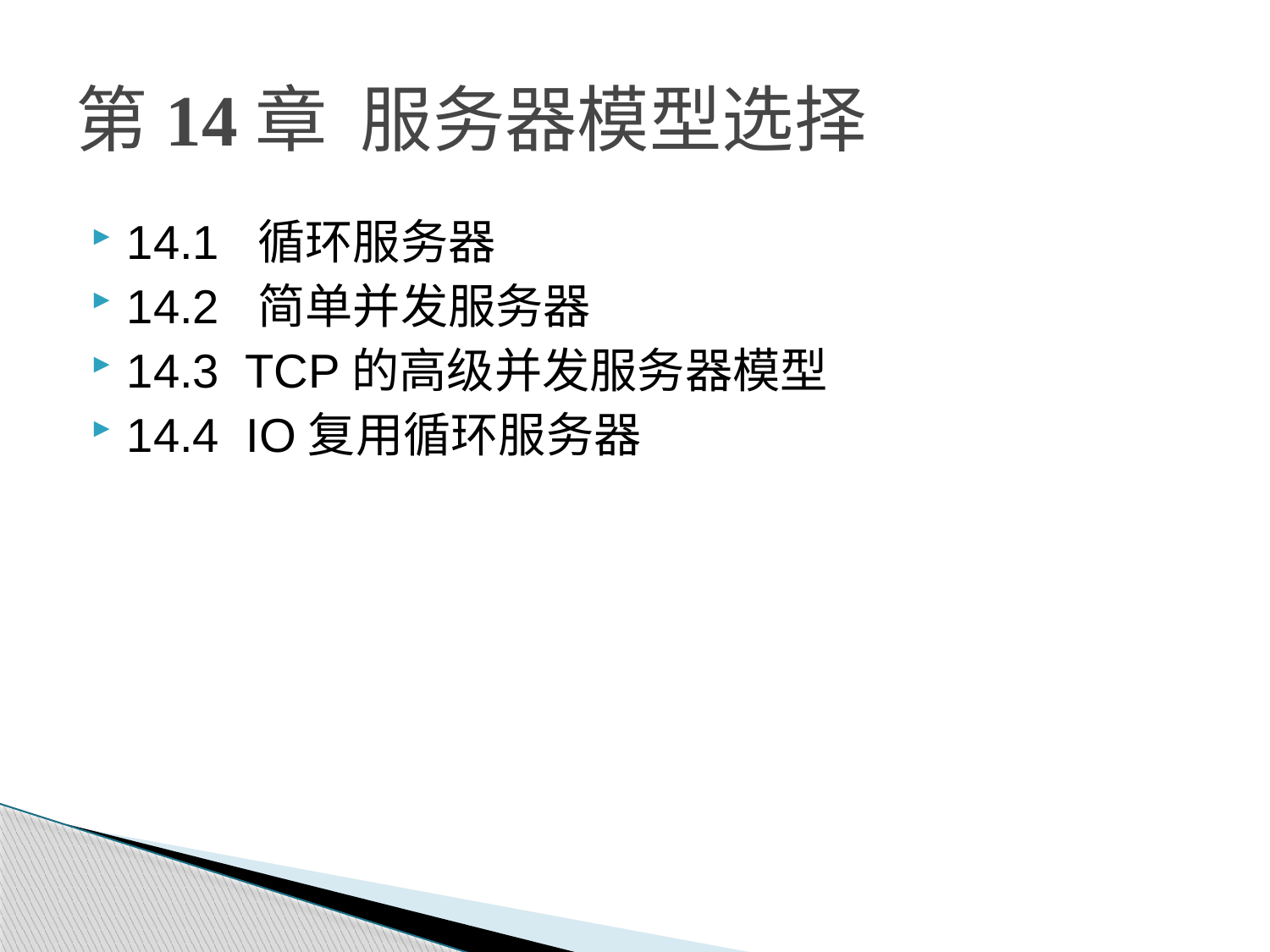

# 第14章  服务器模型选择
14.1  循环服务器
14.2  简单并发服务器
14.3  TCP的高级并发服务器模型
14.4  IO复用循环服务器